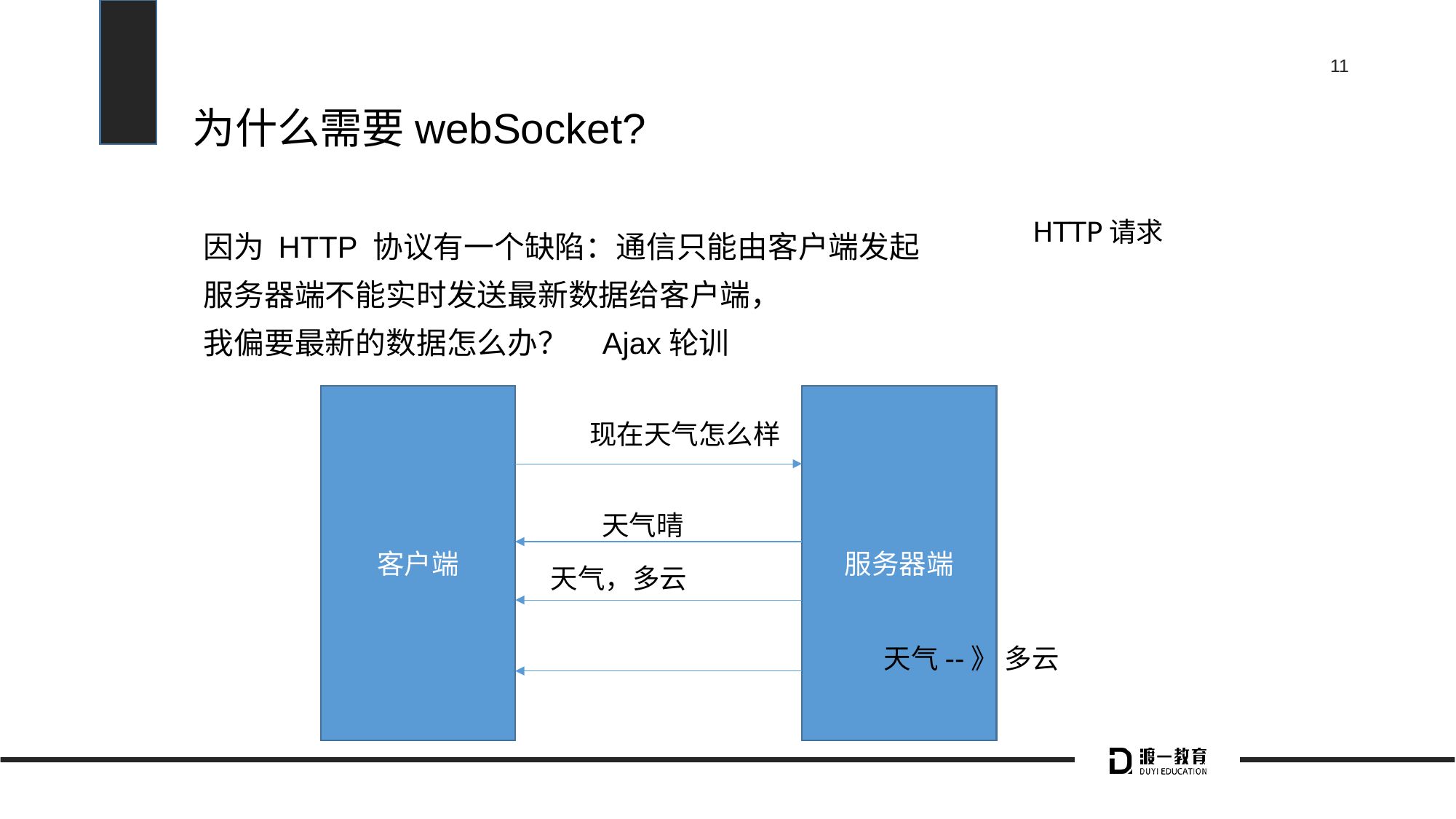

# 为什么需要webSocket?
HTTP请求
因为 HTTP 协议有一个缺陷：通信只能由客户端发起
服务器端不能实时发送最新数据给客户端，
我偏要最新的数据怎么办？    Ajax轮训
客户端
服务器端
现在天气怎么样
天气晴
天气，多云
天气--》 多云